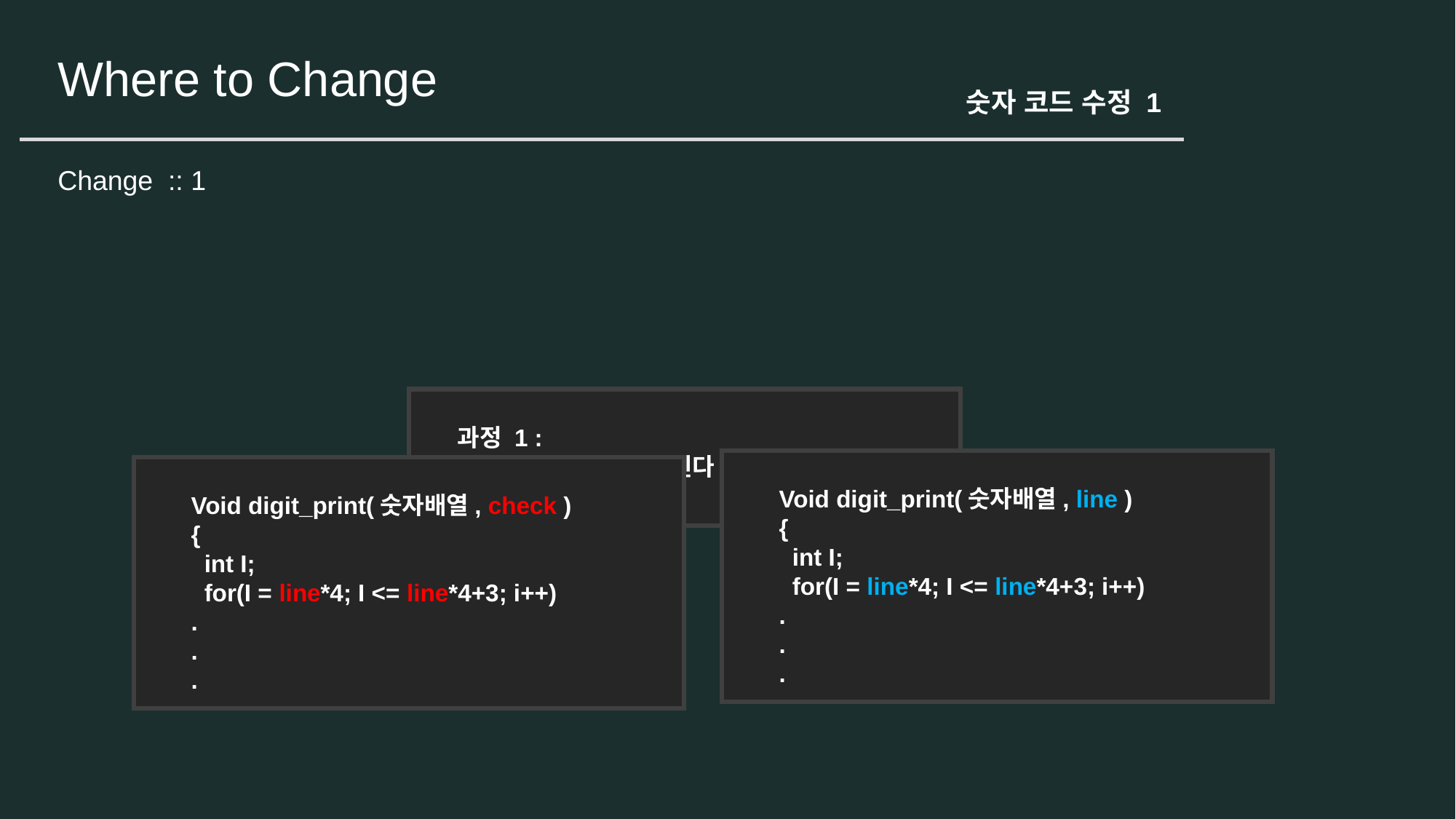

Where to Change
숫자 코드 수정 1
Change  :: 1

과정 1 :
파라미터의 이름을 고친다

Void digit_print(숫자배열, line )
{
  int I;
  for(I = line*4; I <= line*4+3; i++)
.
.
.

Void digit_print(숫자배열, check )
{
  int I;
  for(I = line*4; I <= line*4+3; i++)
.
.
.